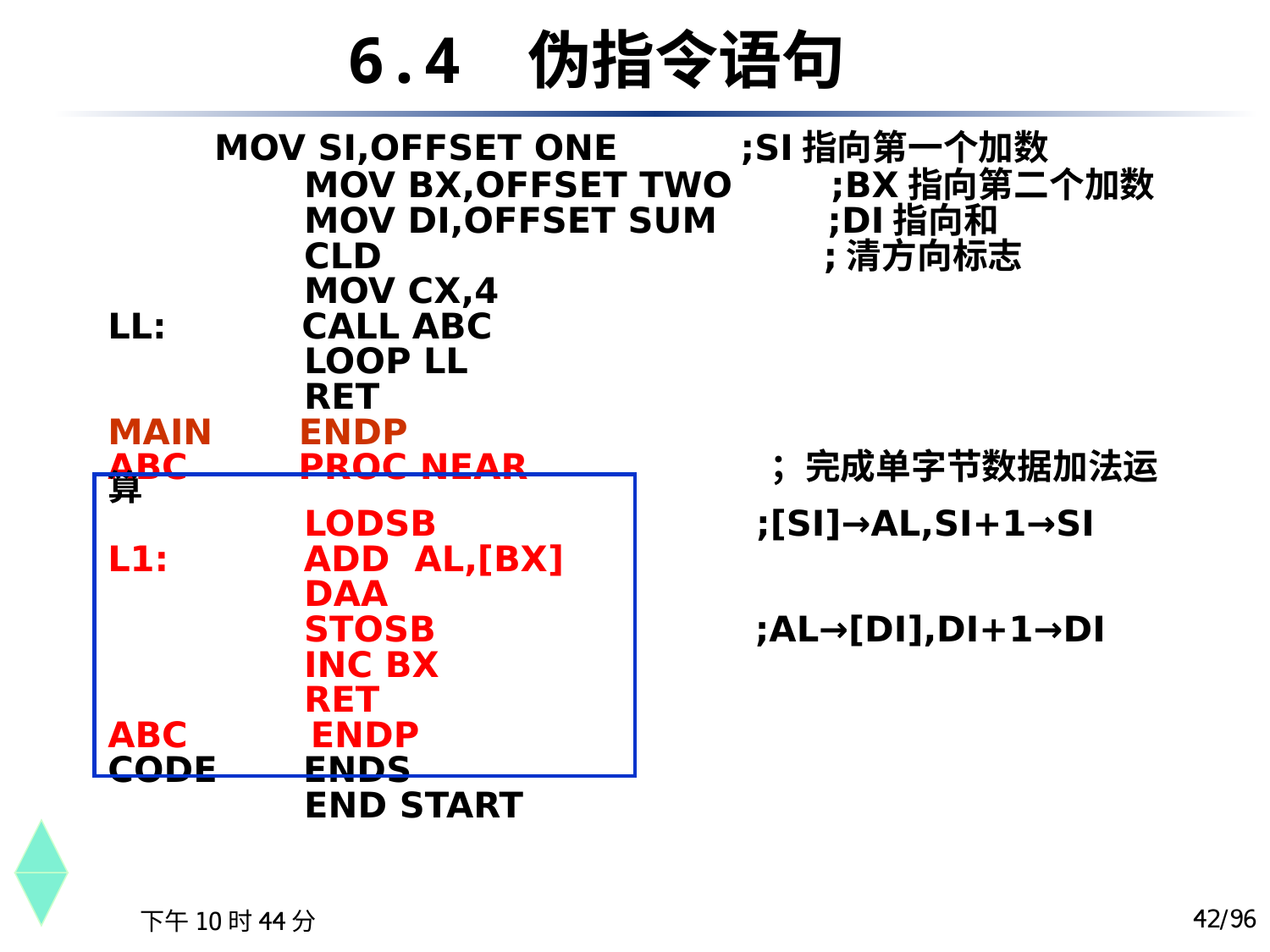

6.4	 伪指令语句
         MOV SI,OFFSET ONE          ;SI指向第一个加数
                MOV BX,OFFSET TWO        ;BX指向第二个加数
                MOV DI,OFFSET SUM         ;DI指向和
                CLD                                    ;清方向标志
                MOV CX,4
LL:           CALL ABC
                LOOP LL
                RET
MAIN       ENDP
ABC         PROC NEAR                   ；完成单字节数据加法运算
                LODSB                          ;[SI]→AL,SI+1→SI
L1:           ADD  AL,[BX]
                DAA
                STOSB                          ;AL→[DI],DI+1→DI
                INC BX
                RET
ABC          ENDP
CODE       ENDS
                END START

42/96
下午10时44分